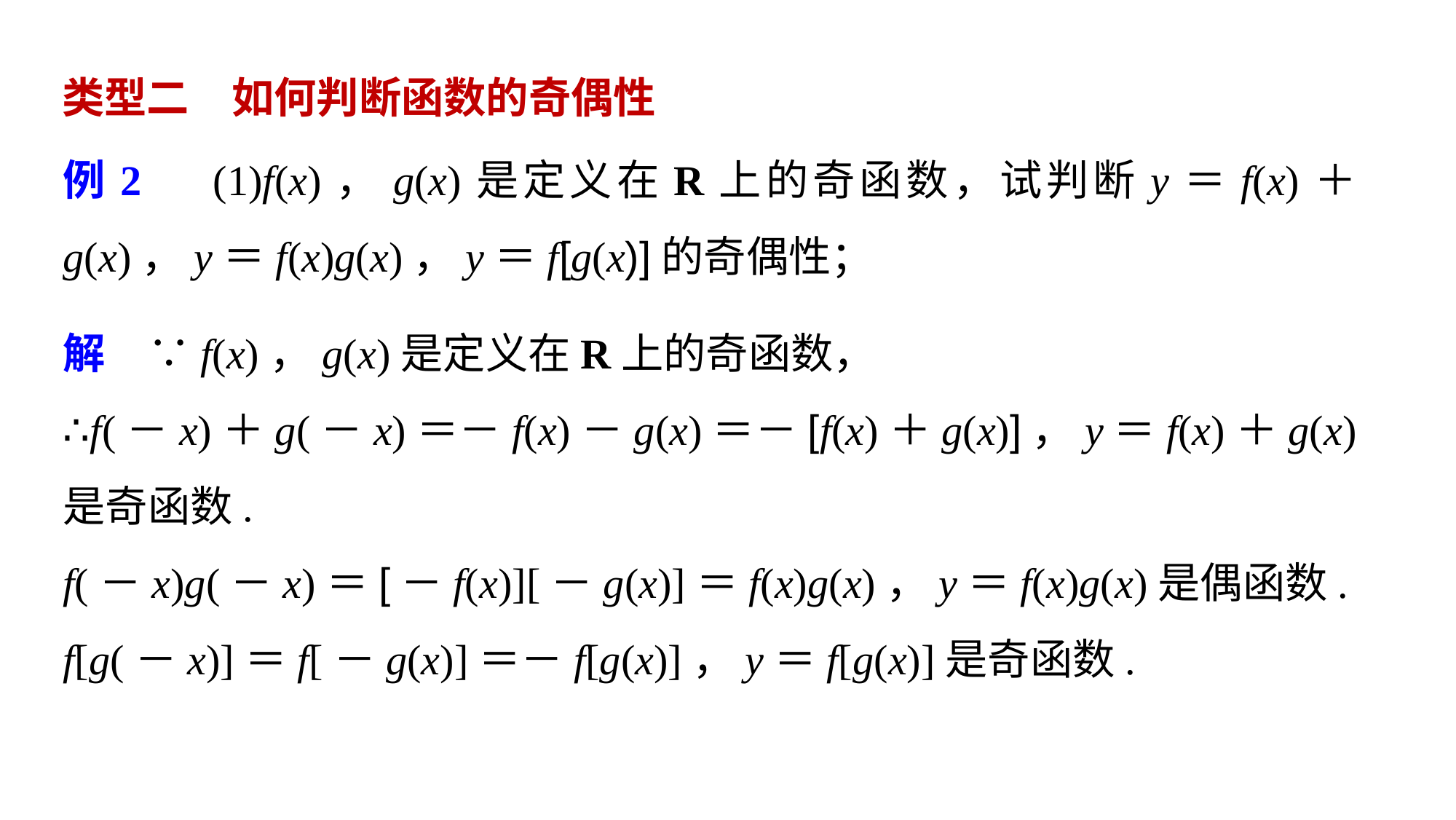

类型二　如何判断函数的奇偶性
例2　(1)f(x)，g(x)是定义在R上的奇函数，试判断y＝f(x)＋g(x)，y＝f(x)g(x)，y＝f[g(x)]的奇偶性；
解　∵f(x)，g(x)是定义在R上的奇函数，
∴f(－x)＋g(－x)＝－f(x)－g(x)＝－[f(x)＋g(x)]，y＝f(x)＋g(x)是奇函数.
f(－x)g(－x)＝[－f(x)][－g(x)]＝f(x)g(x)，y＝f(x)g(x)是偶函数.
f[g(－x)]＝f[－g(x)]＝－f[g(x)]，y＝f[g(x)]是奇函数.